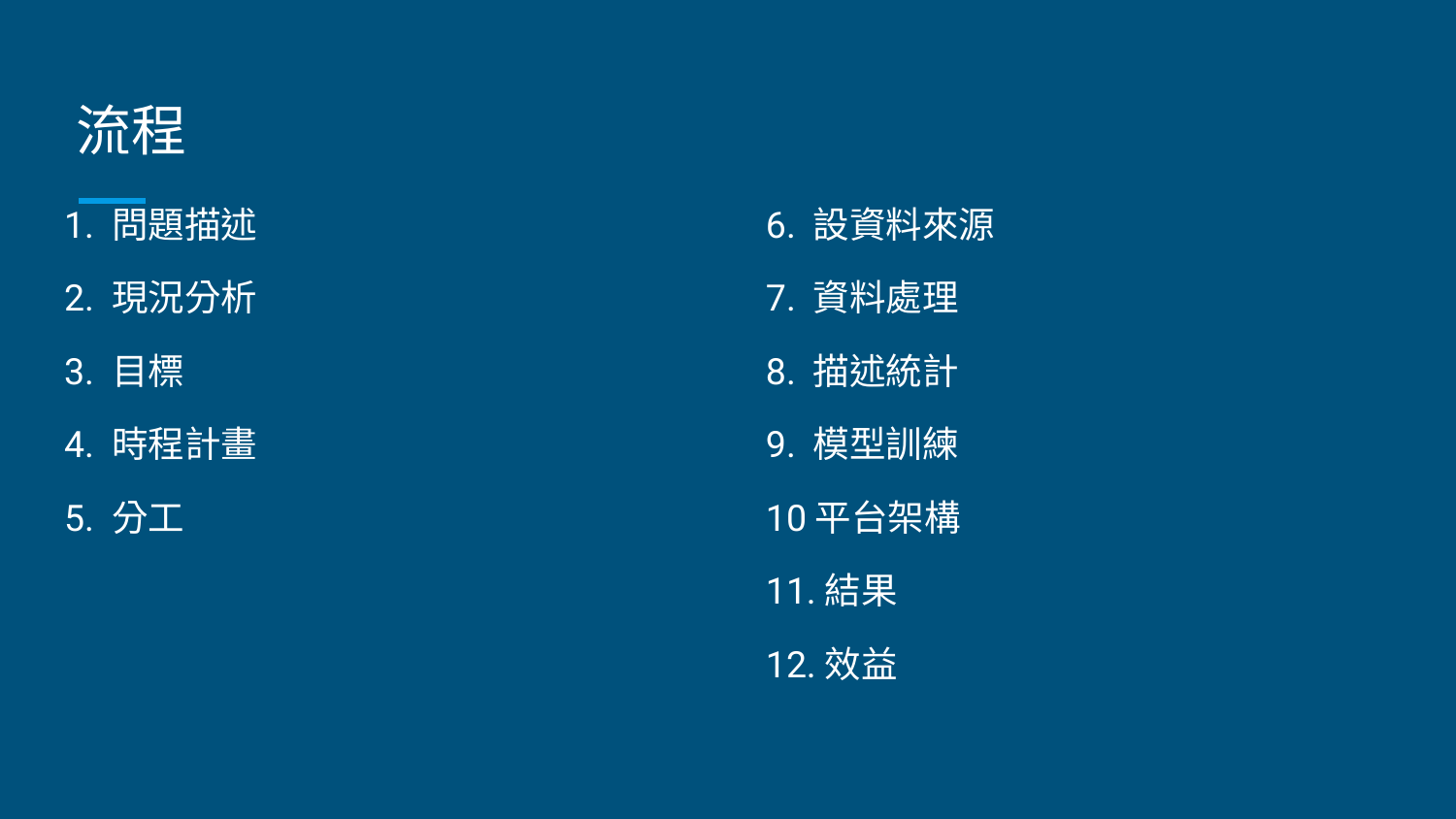

# 流程
1. 問題描述
2. 現況分析
3. 目標
4. 時程計畫
5. 分工
6. 設資料來源
7. 資料處理
8. 描述統計
9. 模型訓練
10平台架構
11.結果
12.效益